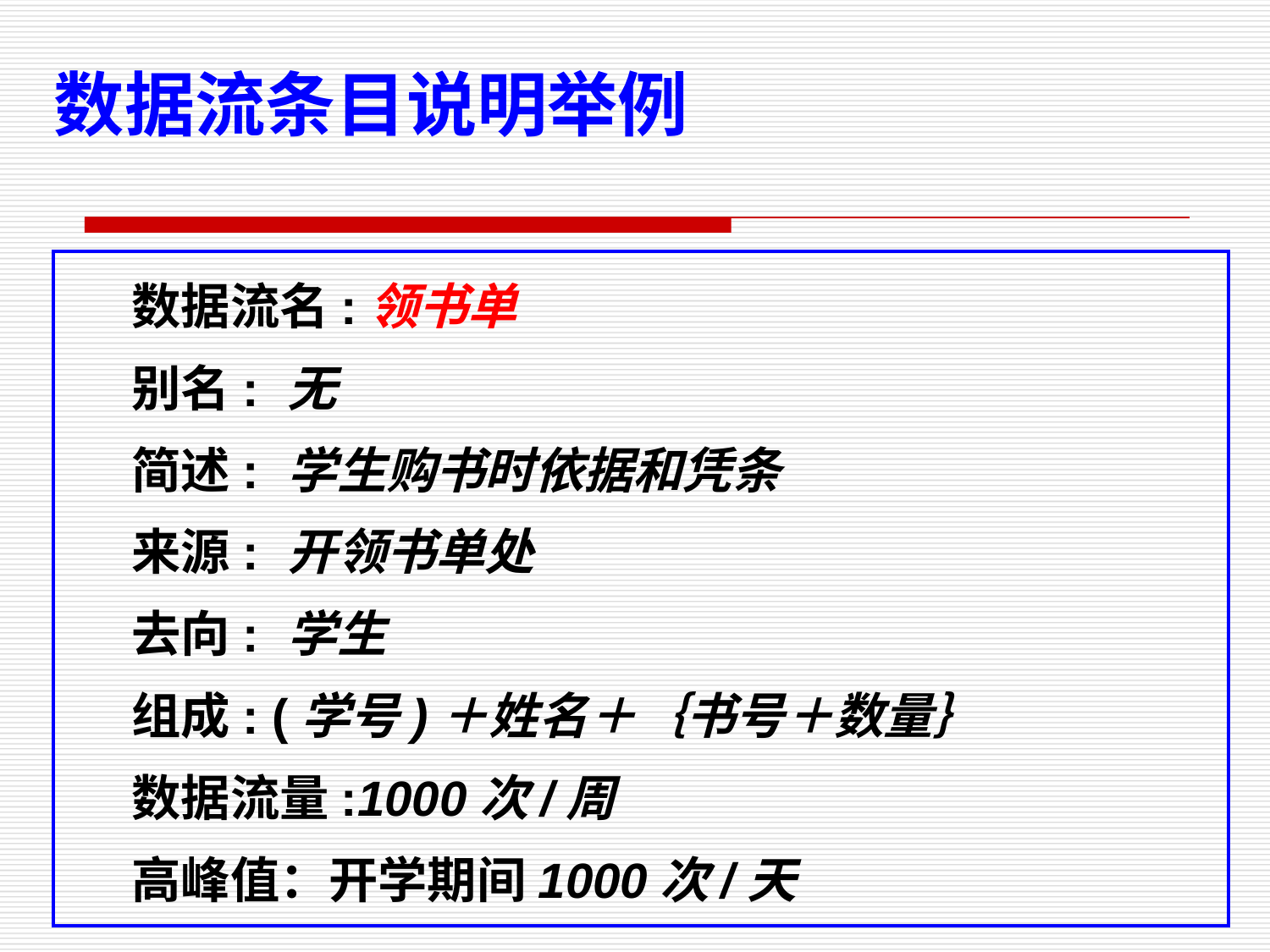

数据流条目说明举例
数据流名:领书单
别名: 无
简述: 学生购书时依据和凭条
来源: 开领书单处
去向: 学生
组成: (学号)＋姓名＋｛书号＋数量｝
数据流量:1000次/周
高峰值：开学期间1000次/天